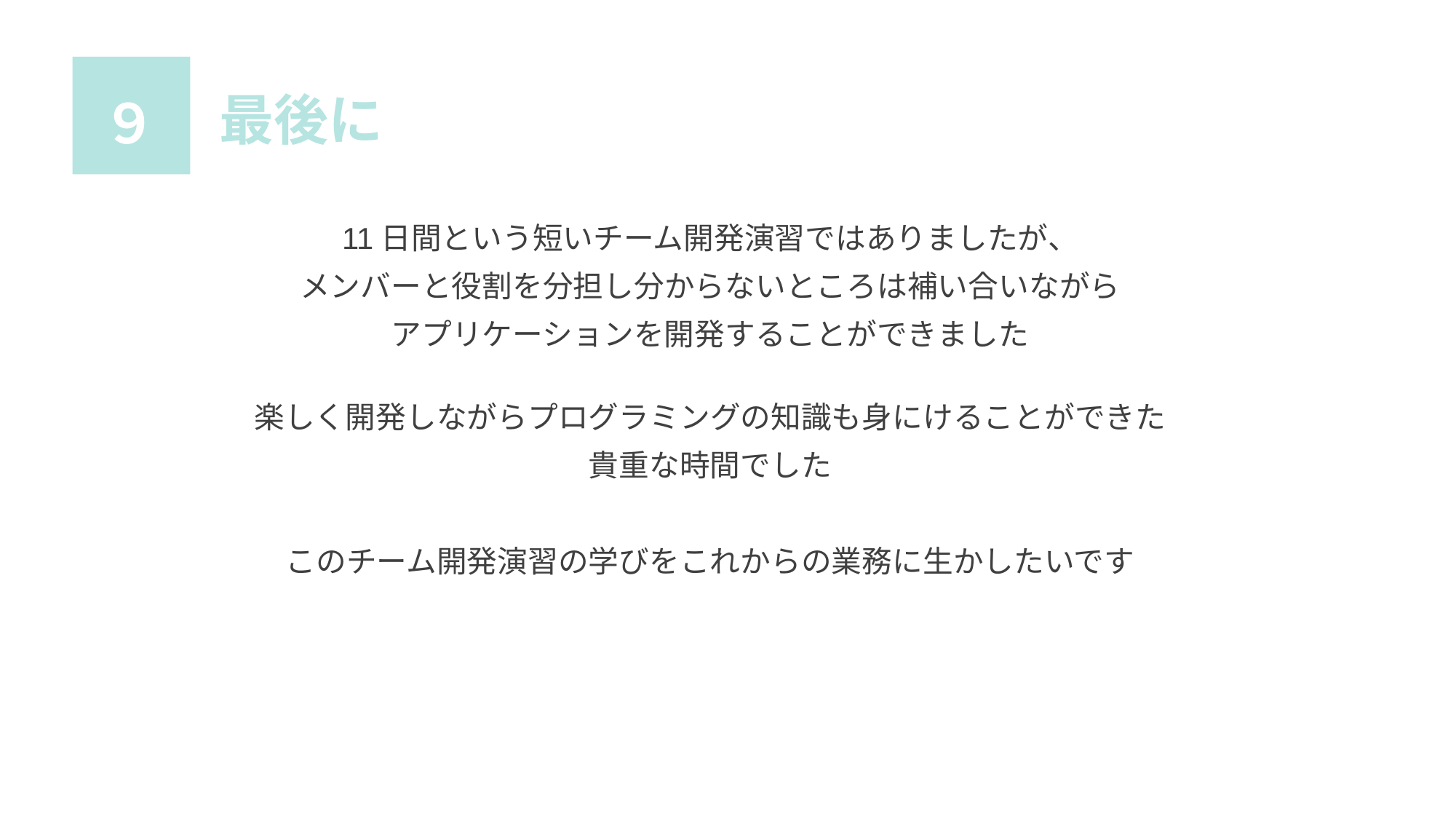

# 最後に

９
11日間という短いチーム開発演習ではありましたが、
メンバーと役割を分担し分からないところは補い合いながら
アプリケーションを開発することができました

楽しく開発しながらプログラミングの知識も身にけることができた
貴重な時間でした

このチーム開発演習の学びをこれからの業務に生かしたいです